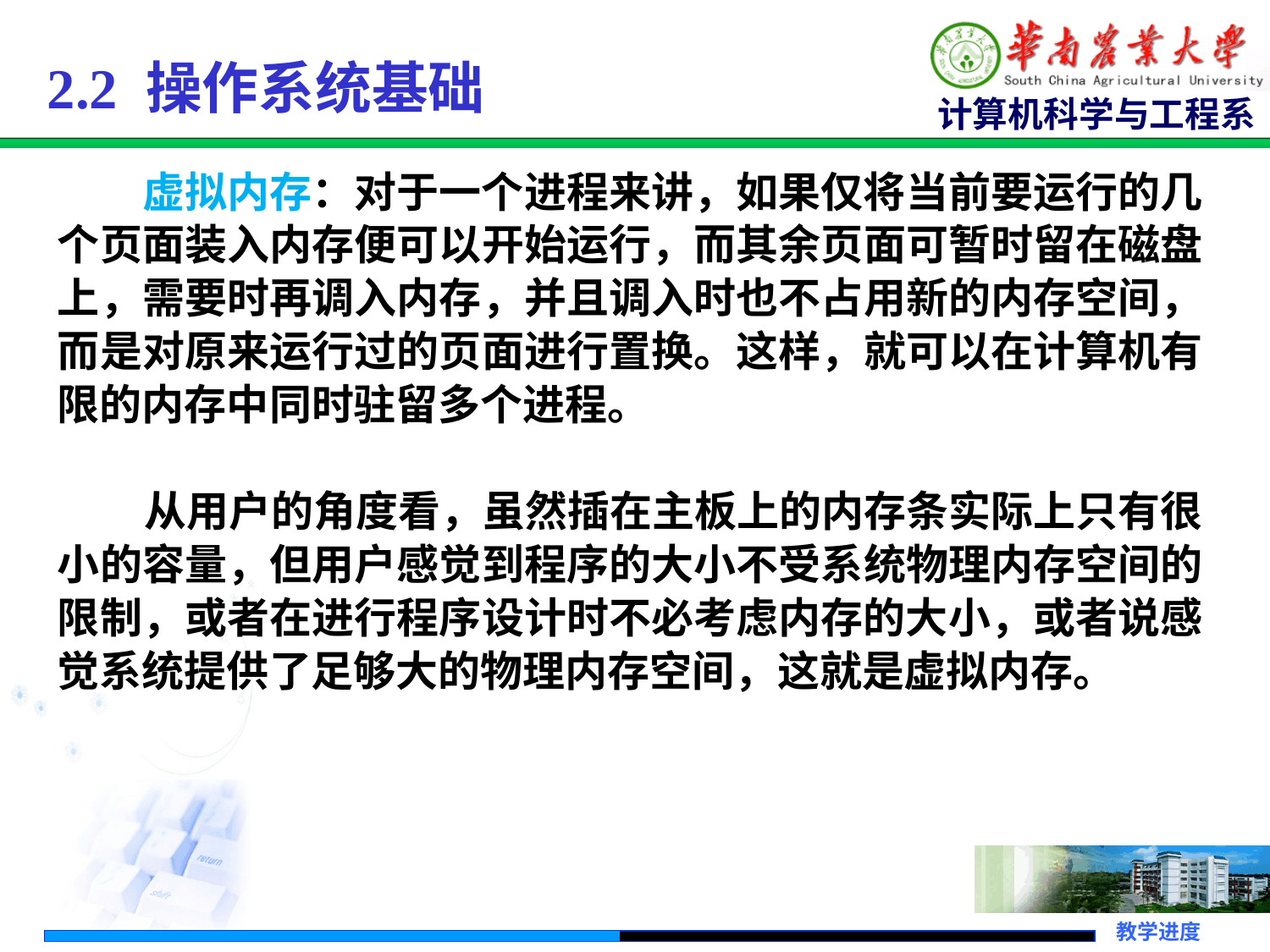

2.2 操作系统基础
　　虚拟内存：对于一个进程来讲，如果仅将当前要运行的几个页面装入内存便可以开始运行，而其余页面可暂时留在磁盘上，需要时再调入内存，并且调入时也不占用新的内存空间，而是对原来运行过的页面进行置换。这样，就可以在计算机有限的内存中同时驻留多个进程。

        从用户的角度看，虽然插在主板上的内存条实际上只有很小的容量，但用户感觉到程序的大小不受系统物理内存空间的限制，或者在进行程序设计时不必考虑内存的大小，或者说感觉系统提供了足够大的物理内存空间，这就是虚拟内存。